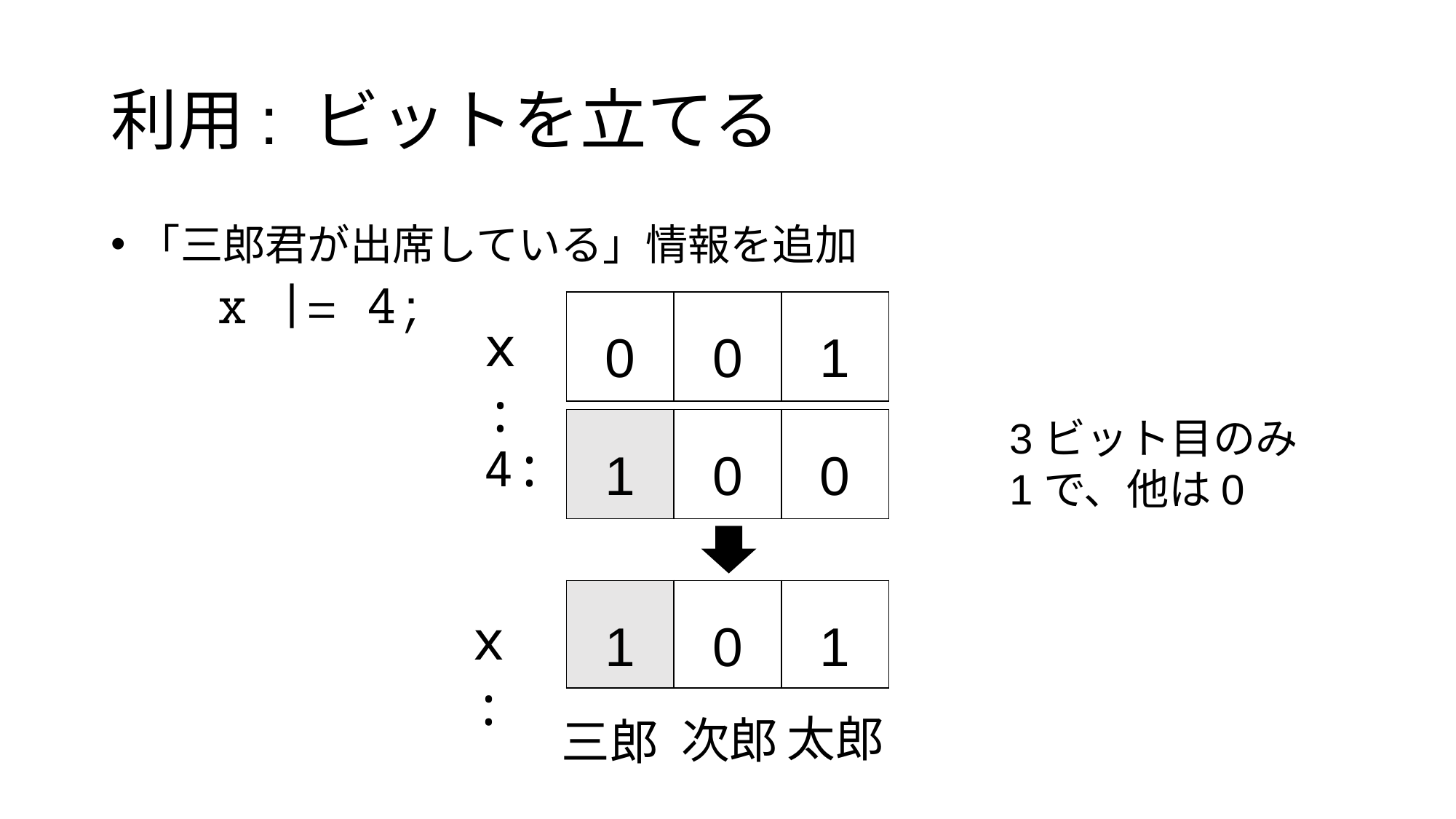

# 利用: ビットを立てる
「三郎君が出席している」情報を追加
x |= 4;

| 0 | 0 | 1 |
| --- | --- | --- |
x:
3ビット目のみ1で、他は0
| 1 | 0 | 0 |
| --- | --- | --- |
4:

| 1 | 0 | 1 |
| --- | --- | --- |
x:
太郎
次郎
三郎